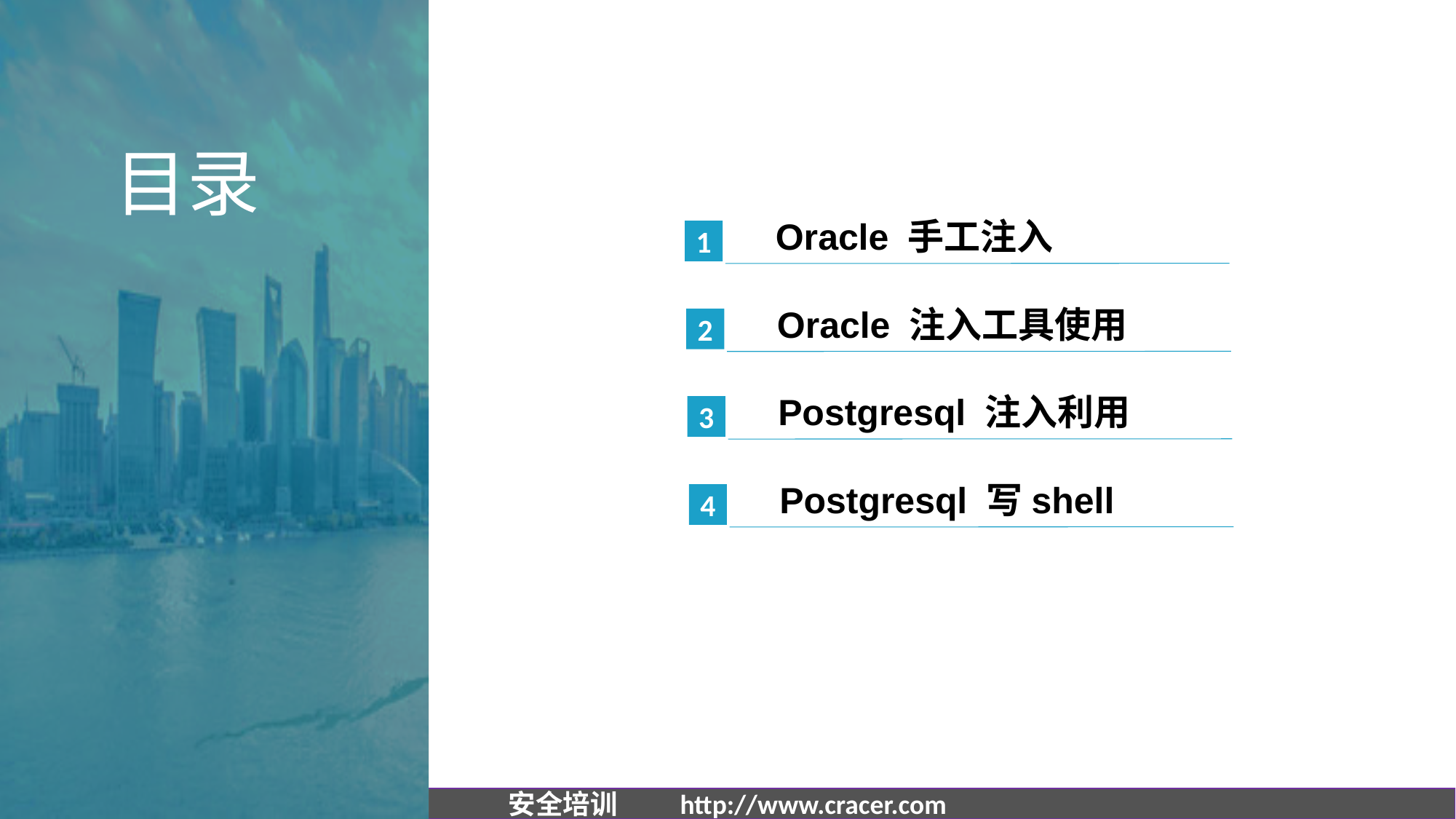

目录
Oracle 手工注入
1
Oracle 注入工具使用
2
Postgresql 注入利用
3
Postgresql 写shell
4